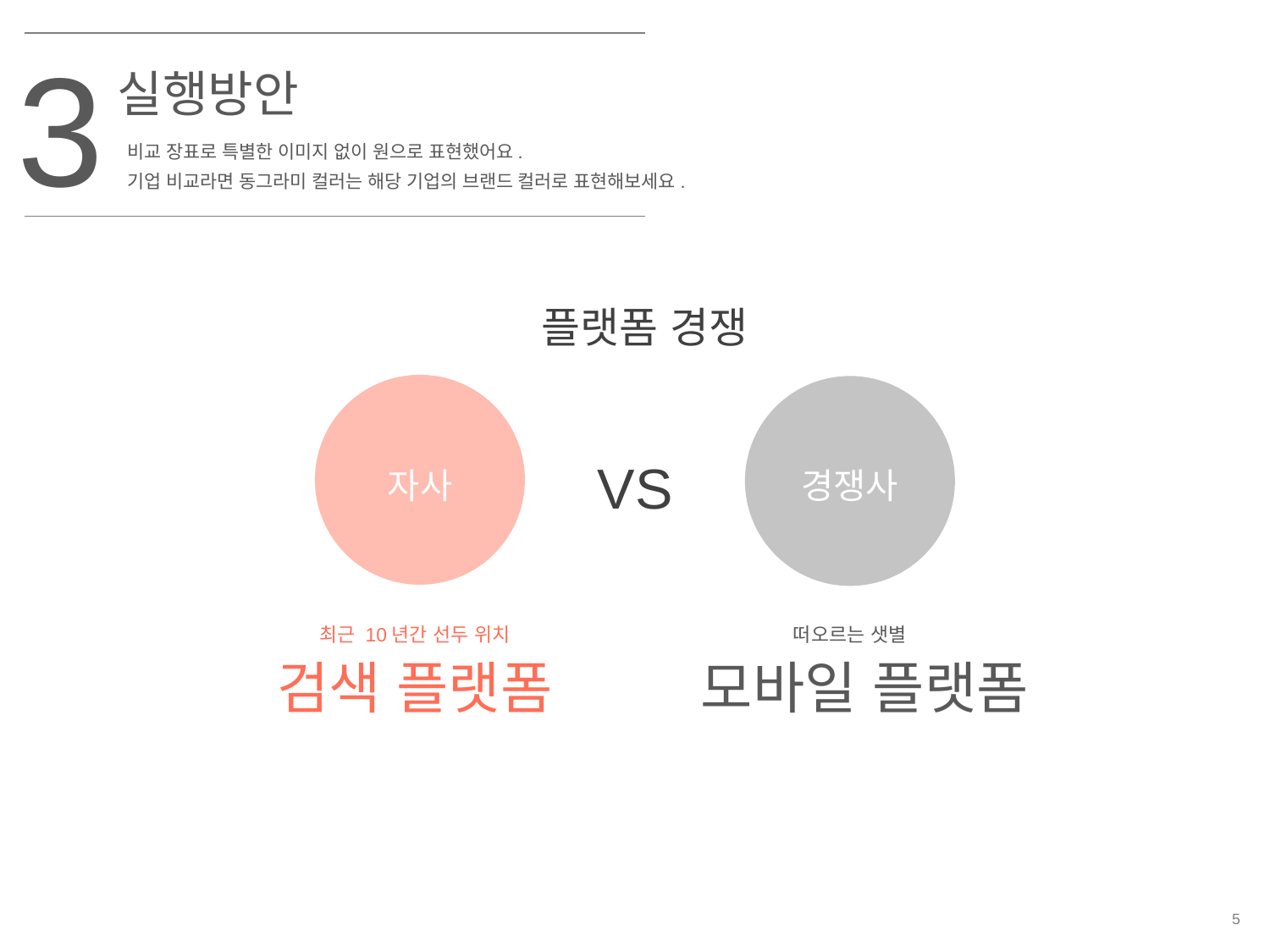

3
실행방안
비교 장표로 특별한 이미지 없이 원으로 표현했어요.
기업 비교라면 동그라미 컬러는 해당 기업의 브랜드 컬러로 표현해보세요.
플랫폼 경쟁

VS
자사
경쟁사
최근 10년간 선두 위치
떠오르는 샛별
검색 플랫폼
모바일 플랫폼